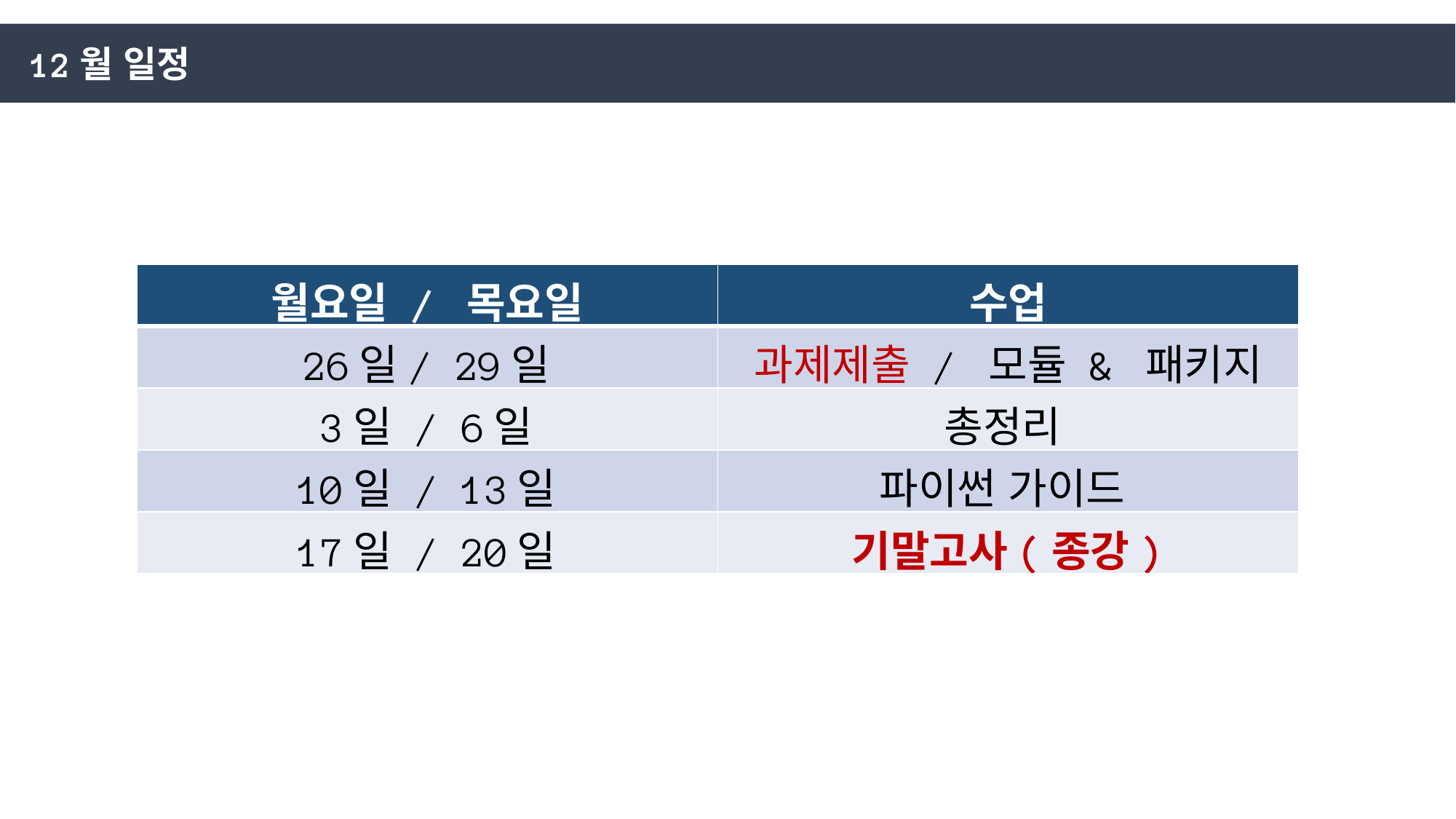

12월 일정
| 월요일 / 목요일 | 수업 |
| --- | --- |
| 26일/ 29일 | 과제제출 / 모듈 & 패키지 |
| 3일 / 6일 | 총정리 |
| 10일 / 13일 | 파이썬 가이드 |
| 17일 / 20일 | 기말고사(종강) |